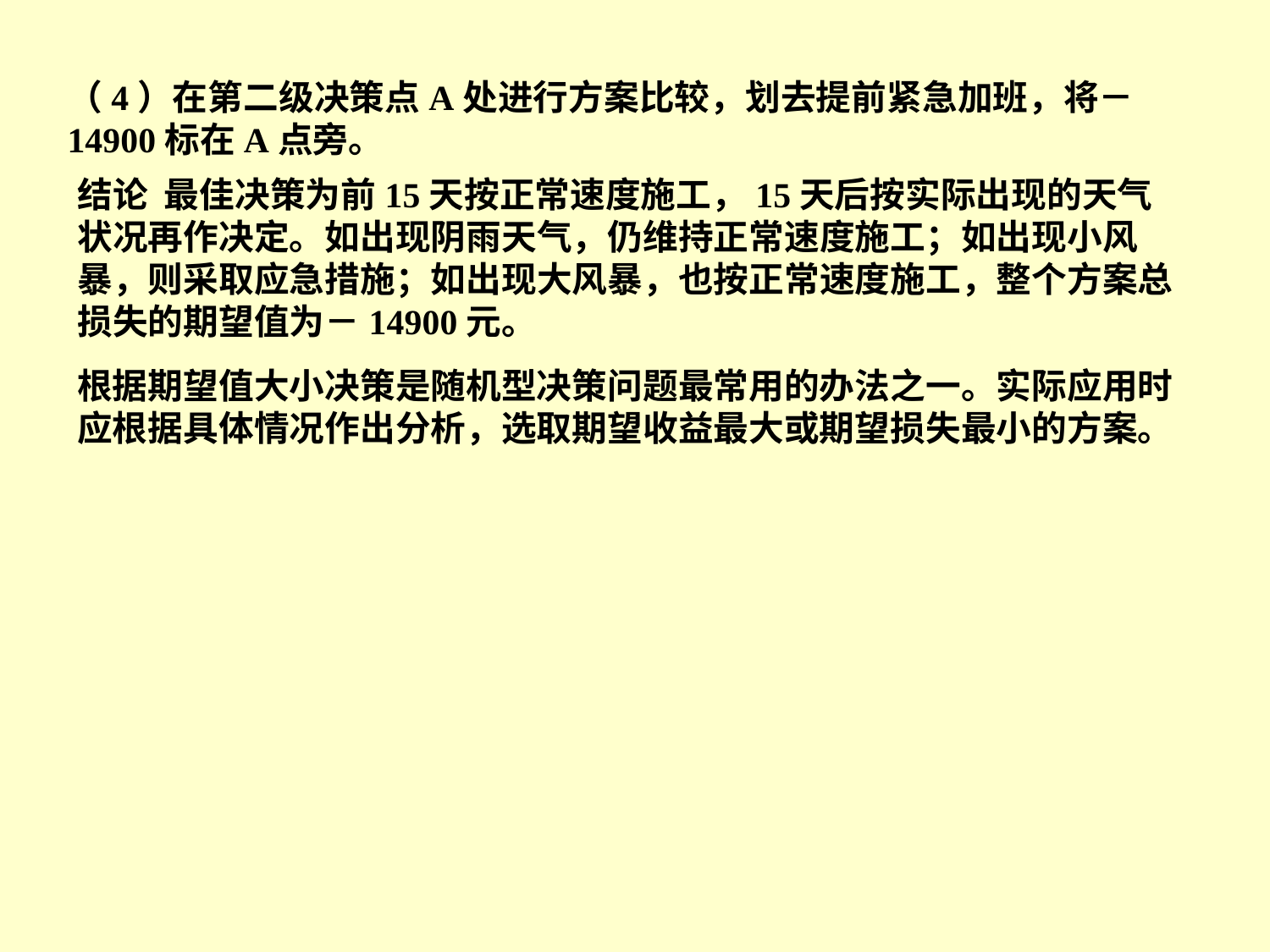

（4）在第二级决策点A处进行方案比较，划去提前紧急加班，将－14900标在A点旁。
结论  最佳决策为前15天按正常速度施工，15天后按实际出现的天气状况再作决定。如出现阴雨天气，仍维持正常速度施工；如出现小风暴，则采取应急措施；如出现大风暴，也按正常速度施工，整个方案总损失的期望值为－14900元。
根据期望值大小决策是随机型决策问题最常用的办法之一。实际应用时应根据具体情况作出分析，选取期望收益最大或期望损失最小的方案。